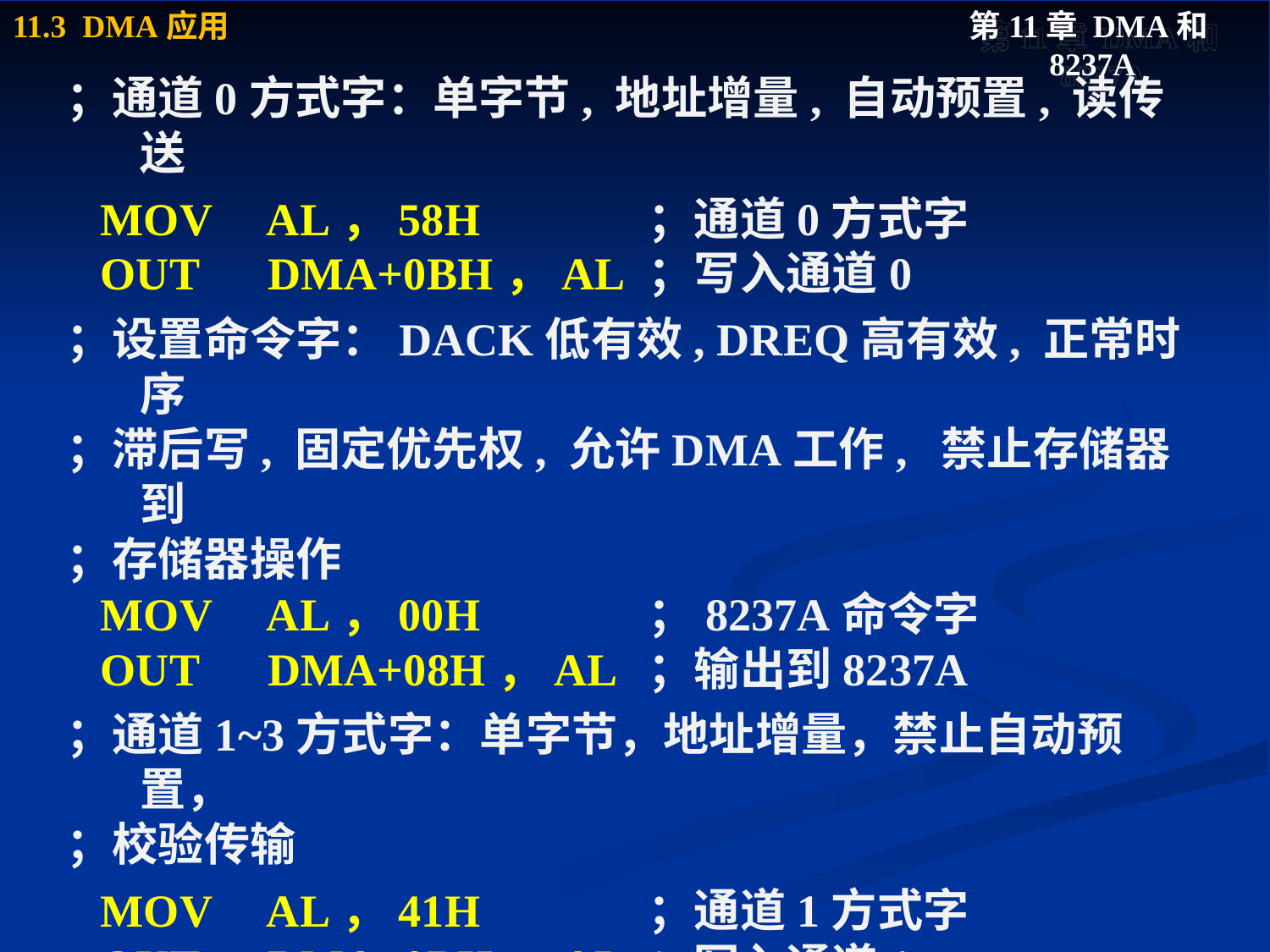

；通道0方式字：单字节, 地址增量, 自动预置, 读传送
   MOV     AL，58H		；通道0方式字
   OUT      DMA+0BH，AL	；写入通道0
；设置命令字：DACK低有效, DREQ高有效, 正常时序
；滞后写, 固定优先权, 允许DMA工作,  禁止存储器到
；存储器操作
   MOV     AL，00H		；8237A命令字
   OUT      DMA+08H，AL	；输出到8237A
；通道1~3方式字：单字节，地址增量，禁止自动预置，
；校验传输
   MOV     AL，41H		；通道1方式字
   OUT      DMA+0BH，AL	；写入通道1
   MOV     AL，42H		；通道2方式字
   OUT      DMA+0BH，AL	；写入通道2